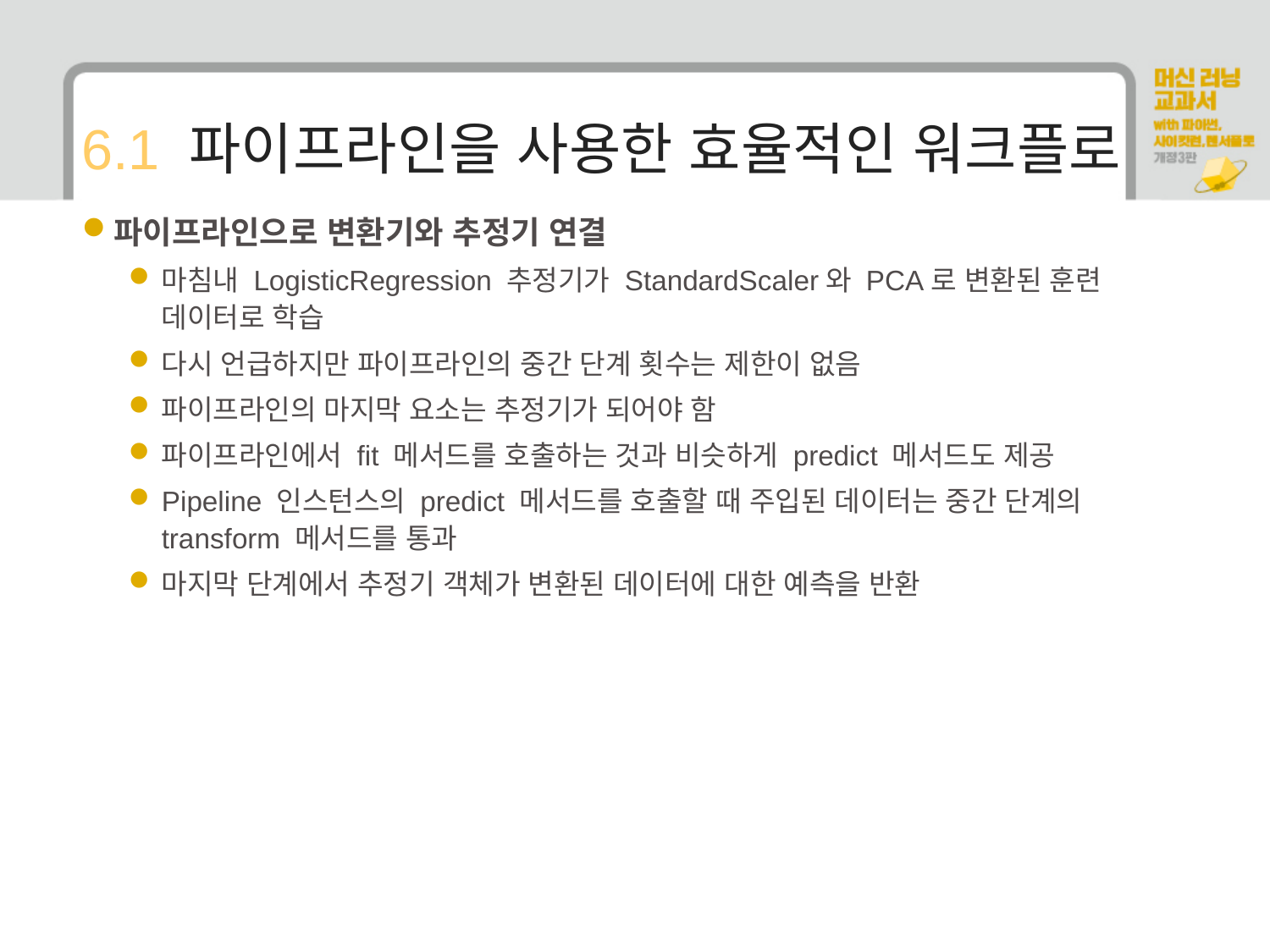

# 6.1 파이프라인을 사용한 효율적인 워크플로
파이프라인으로 변환기와 추정기 연결
마침내 LogisticRegression 추정기가 StandardScaler와 PCA로 변환된 훈련 데이터로 학습
다시 언급하지만 파이프라인의 중간 단계 횟수는 제한이 없음
파이프라인의 마지막 요소는 추정기가 되어야 함
파이프라인에서 fit 메서드를 호출하는 것과 비슷하게 predict 메서드도 제공
Pipeline 인스턴스의 predict 메서드를 호출할 때 주입된 데이터는 중간 단계의 transform 메서드를 통과
마지막 단계에서 추정기 객체가 변환된 데이터에 대한 예측을 반환